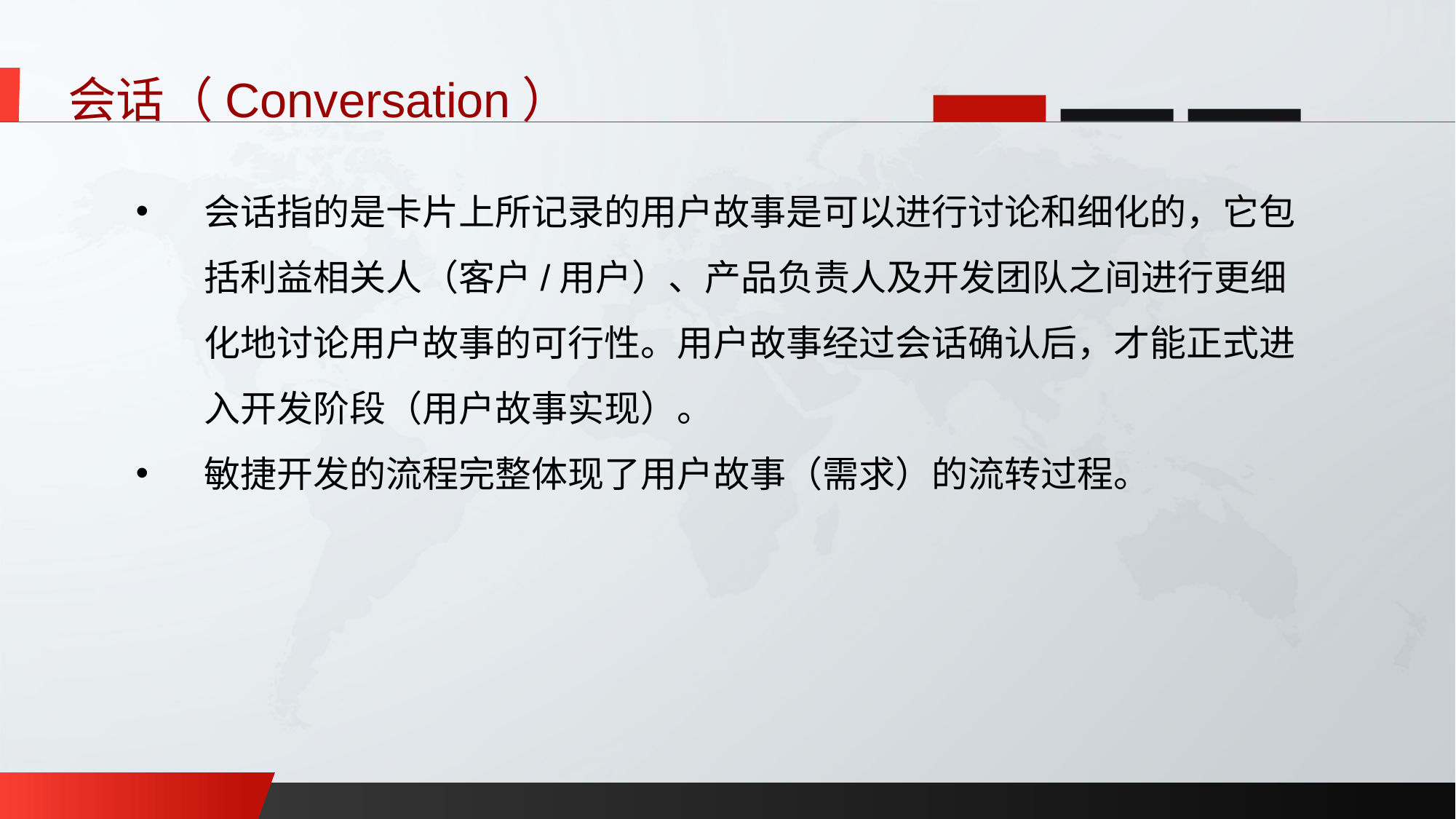

会话（Conversation）

会话指的是卡片上所记录的用户故事是可以进行讨论和细化的，它包括利益相关人（客户/用户）、产品负责人及开发团队之间进行更细化地讨论用户故事的可行性。用户故事经过会话确认后，才能正式进入开发阶段（用户故事实现）。
敏捷开发的流程完整体现了用户故事（需求）的流转过程。